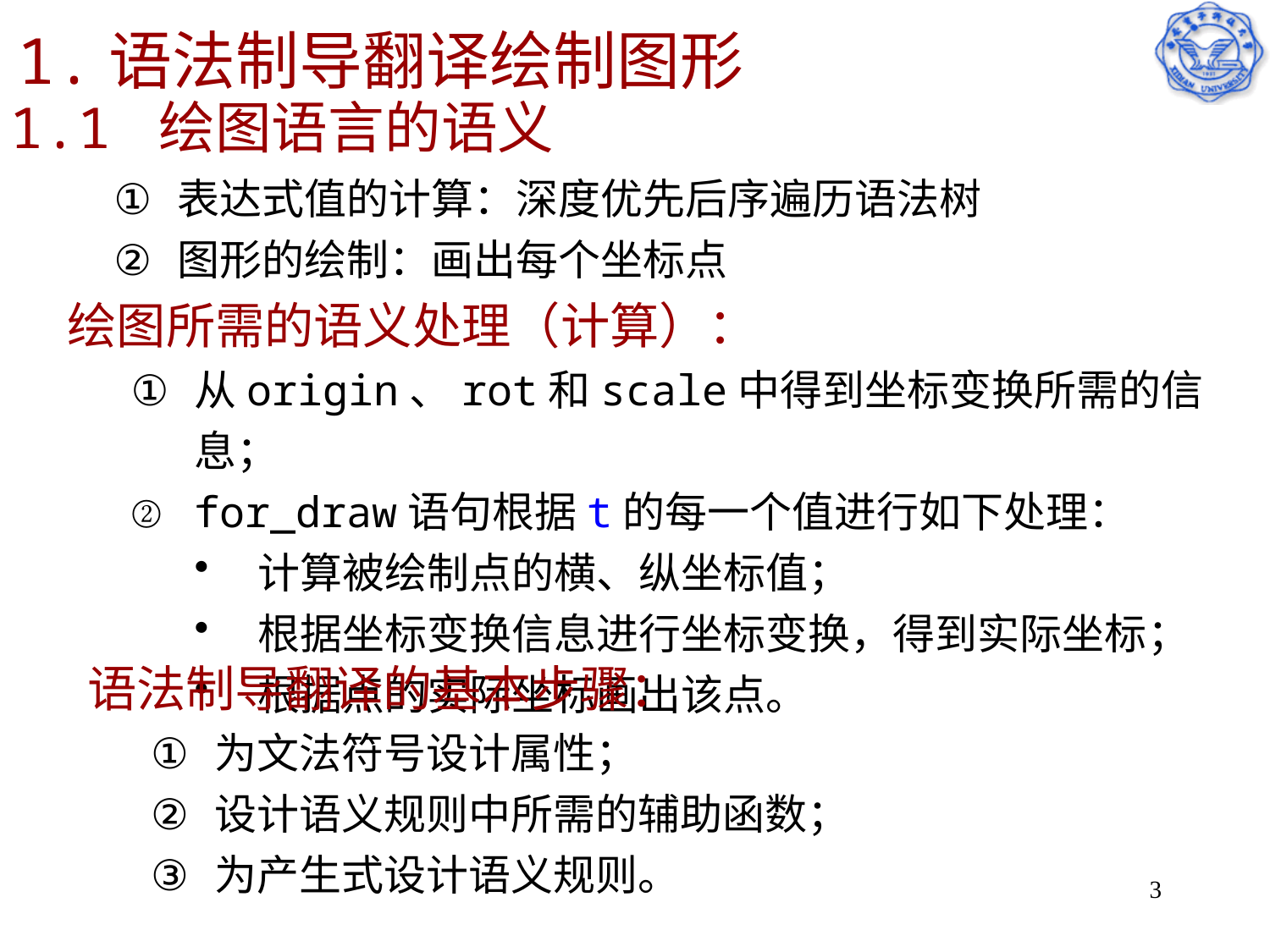

# 1.语法制导翻译绘制图形
1.1 绘图语言的语义
表达式值的计算：深度优先后序遍历语法树
图形的绘制：画出每个坐标点
绘图所需的语义处理（计算）：
从origin、rot和scale中得到坐标变换所需的信息；
for_draw语句根据t的每一个值进行如下处理：
计算被绘制点的横、纵坐标值；
根据坐标变换信息进行坐标变换，得到实际坐标；
根据点的实际坐标画出该点。
语法制导翻译的基本步骤：
为文法符号设计属性；
设计语义规则中所需的辅助函数；
为产生式设计语义规则。
3